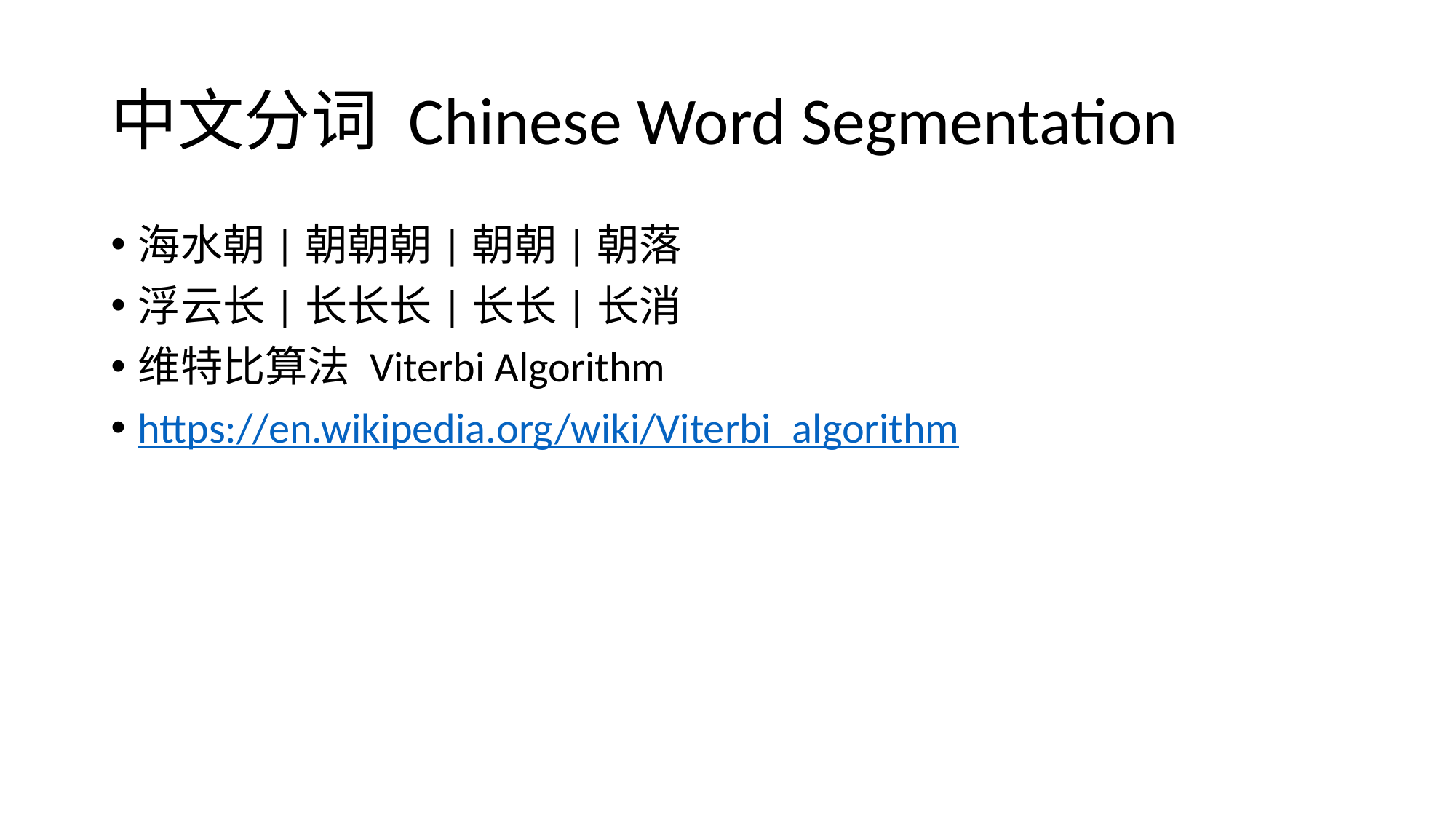

# 中文分词 Chinese Word Segmentation
海水朝|朝朝朝|朝朝|朝落
浮云长|长长长|长长|长消
维特比算法 Viterbi Algorithm
https://en.wikipedia.org/wiki/Viterbi_algorithm